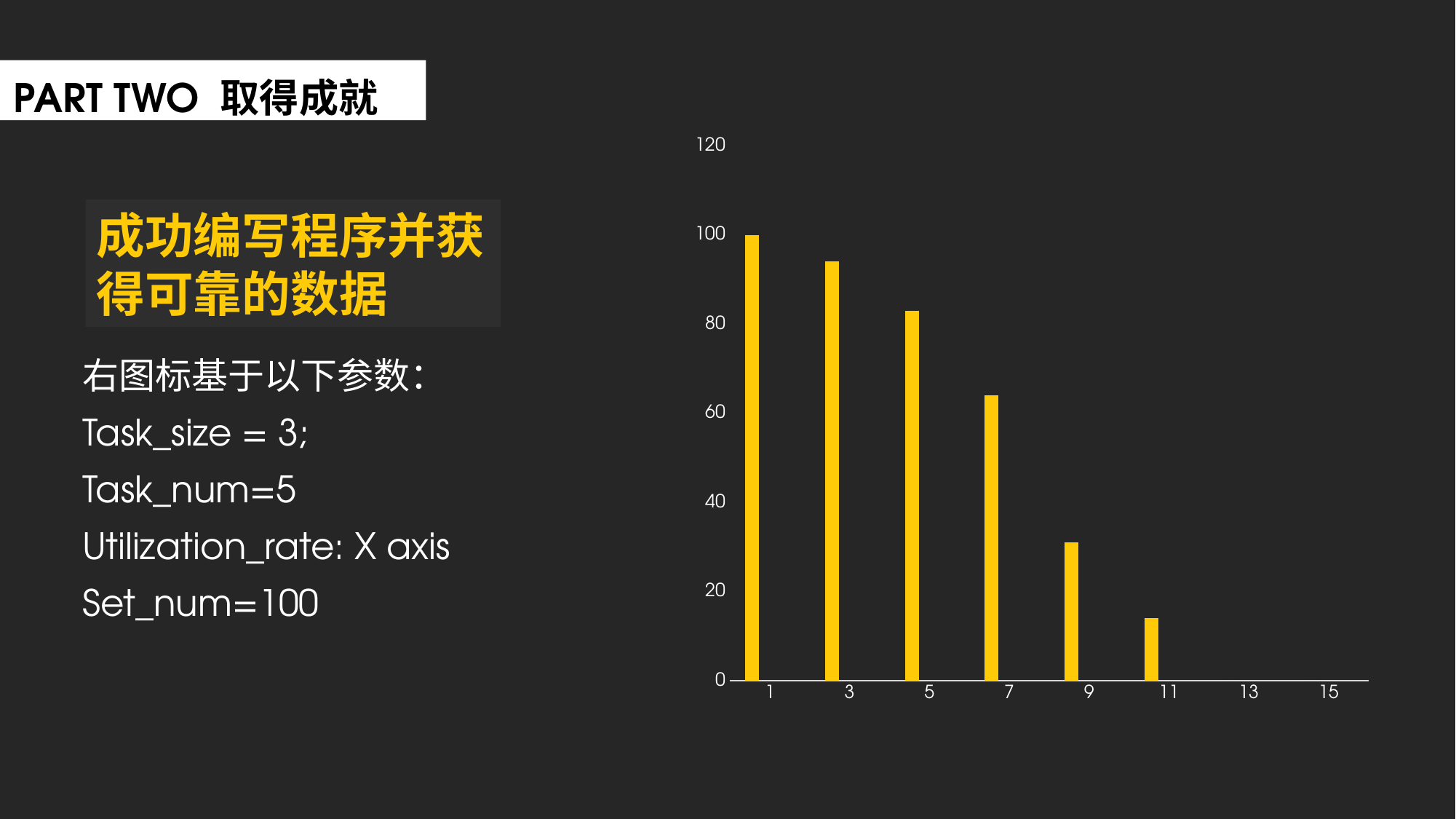

PART TWO 取得成就

### Chart

| Category | 系列 1 | 列1 | 列2 |
|---|---|---|---|
| 1 | 100.0 | None | None |
| 3 | 94.0 | None | None |
| 5 | 83.0 | None | None |
| 7 | 64.0 | None | None |
| 9 | 31.0 | None | None |
| 11 | 14.0 | None | None |
| 13 | 0.0 | None | None |
| 15 | 0.0 | None | None |
成功编写程序并获得可靠的数据
右图标基于以下参数：
Task_size = 3;
Task_num=5
Utilization_rate: X axis
Set_num=100